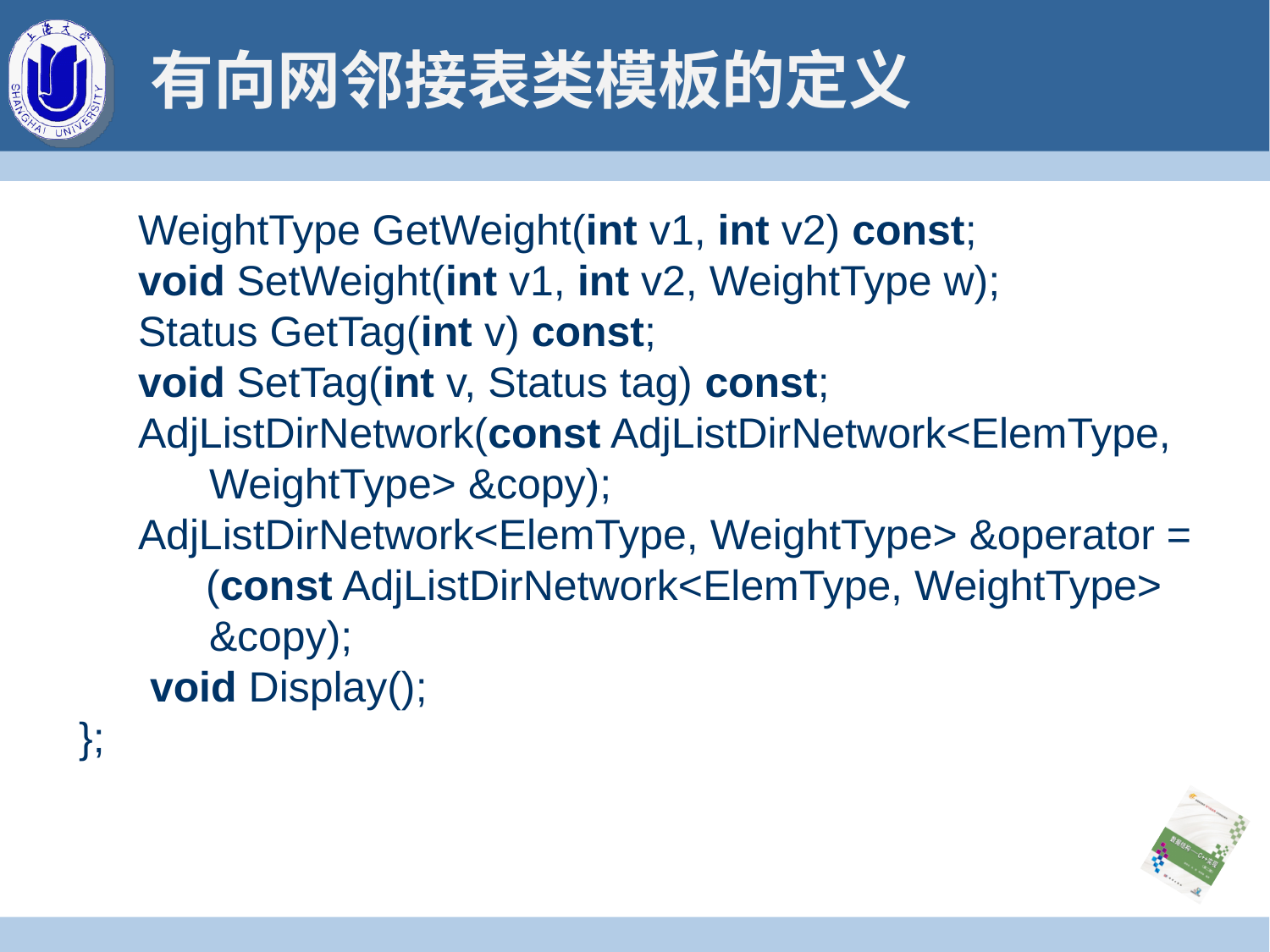

# 有向网邻接表类模板的定义
     WeightType GetWeight(int v1, int v2) const;
     void SetWeight(int v1, int v2, WeightType w);
     Status GetTag(int v) const;
     void SetTag(int v, Status tag) const;
     AdjListDirNetwork(const AdjListDirNetwork<ElemType,
           WeightType> &copy);
     AdjListDirNetwork<ElemType, WeightType> &operator =
	(const AdjListDirNetwork<ElemType, WeightType>
           &copy);
      void Display();
};